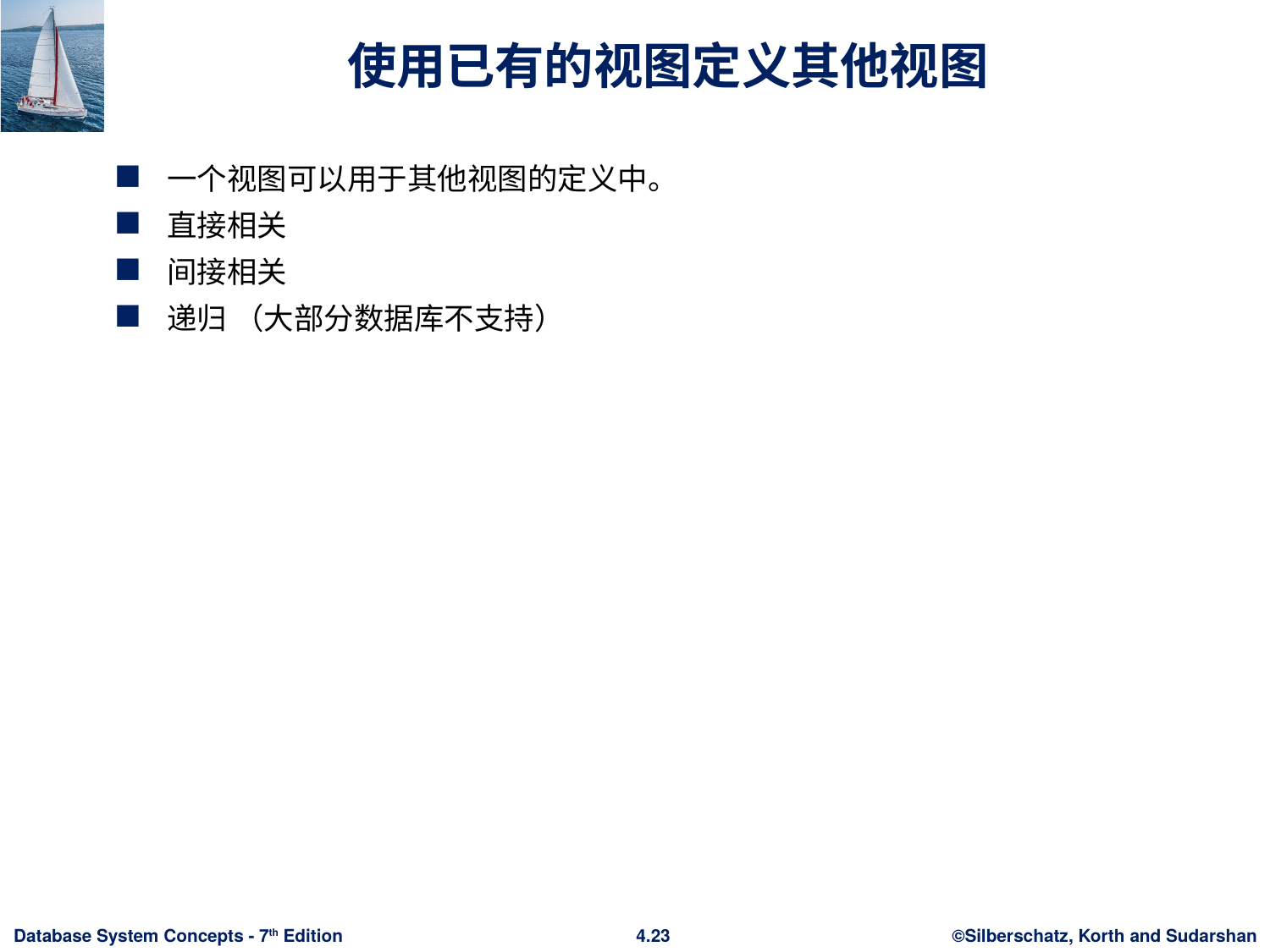

# 使用已有的视图定义其他视图
一个视图可以用于其他视图的定义中。
直接相关
间接相关
递归 （大部分数据库不支持）